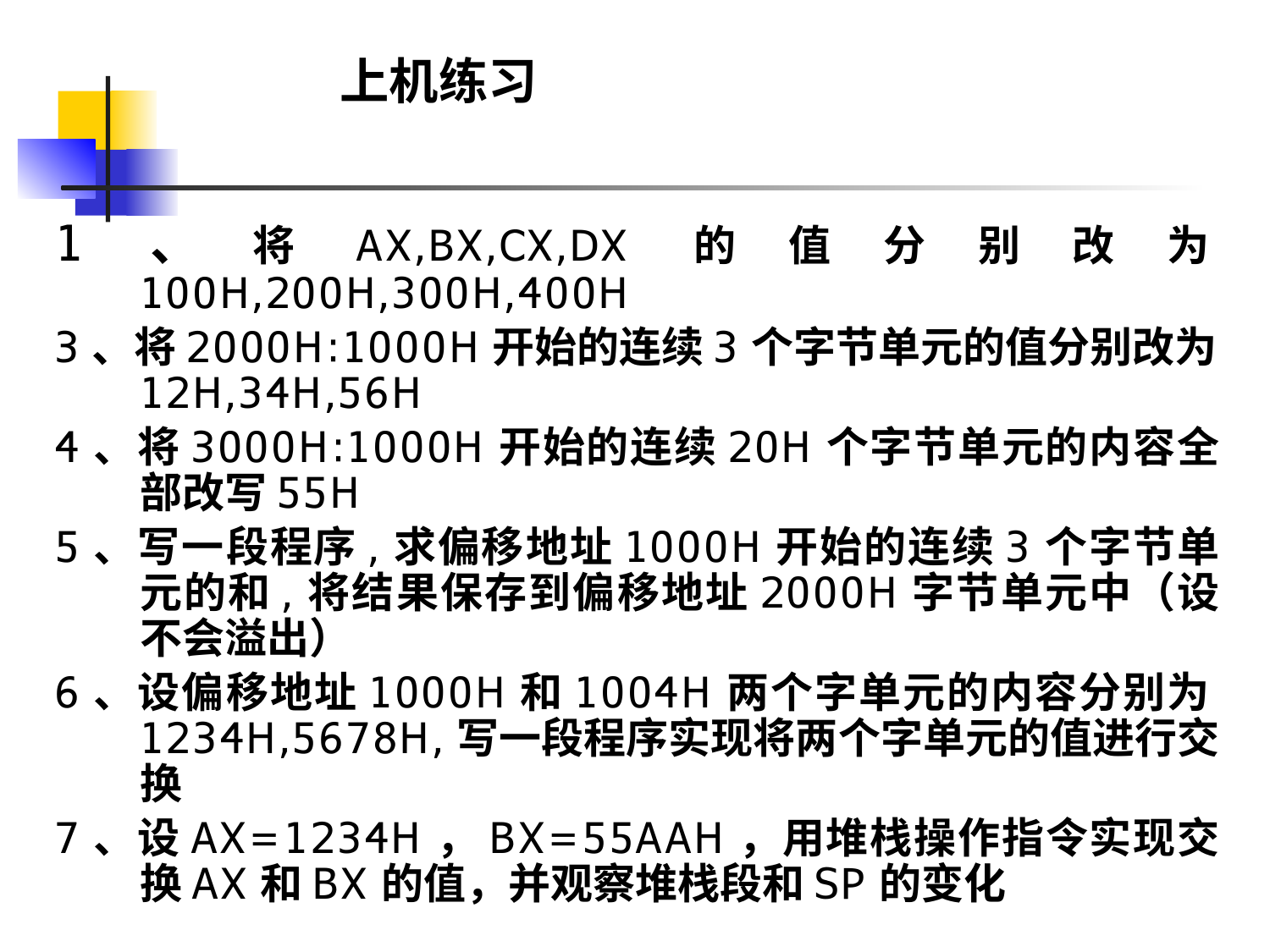

上机练习
1、将AX,BX,CX,DX的值分别改为100H,200H,300H,400H
3、将2000H:1000H开始的连续3个字节单元的值分别改为12H,34H,56H
4、将3000H:1000H开始的连续20H个字节单元的内容全部改写55H
5、写一段程序,求偏移地址1000H开始的连续3个字节单元的和,将结果保存到偏移地址2000H字节单元中（设不会溢出）
6、设偏移地址1000H和1004H两个字单元的内容分别为1234H,5678H,写一段程序实现将两个字单元的值进行交换
7、设AX=1234H，BX=55AAH，用堆栈操作指令实现交换AX和BX的值，并观察堆栈段和SP的变化